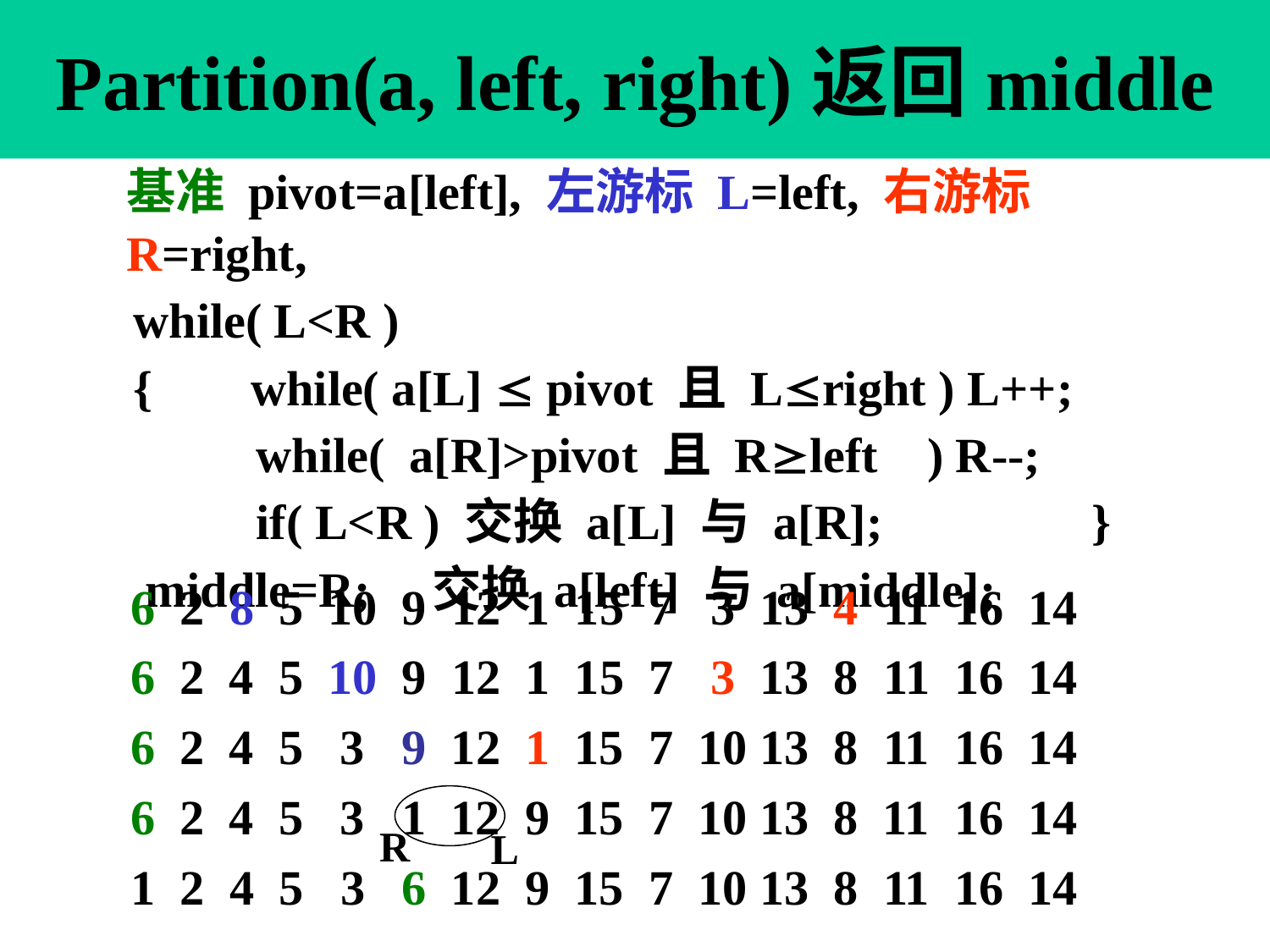

Partition(a, left, right)返回middle
      基准 pivot=a[left], 左游标 L=left, 右游标 R=right,
       while( L<R )
       {        while( a[L] ≤ pivot 且 L≤right ) L++;
                 while(  a[R]>pivot 且 R≥left    ) R--;
                 if( L<R ) 交换 a[L] 与 a[R];                 }
        middle=R;    交换 a[left] 与 a[middle];
  6  2  8  5  10  9  12  1  15  7   3  13  4  11  16  14
  6  2  4  5  10  9  12  1  15  7   3  13  8  11  16  14
  6  2  4  5   3   9  12  1  15  7  10 13  8  11  16  14
  6  2  4  5   3   1  12  9  15  7  10 13  8  11  16  14
  1  2  4  5   3   6  12  9  15  7  10 13  8  11  16  14

R
L